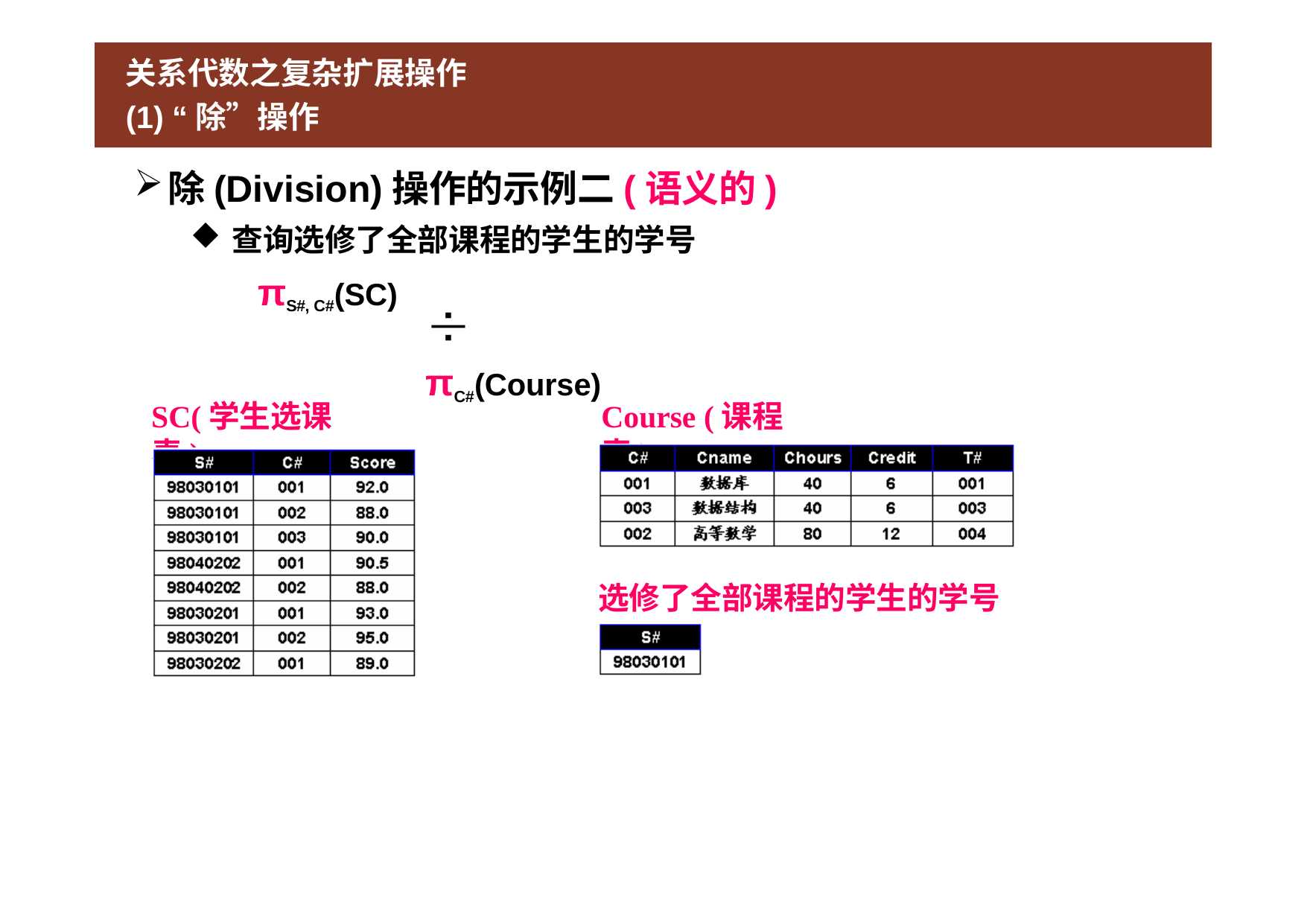

关系代数之复杂扩展操作
(1) “除”操作
除(Division)操作的示例二(语义的)
查询选修了全部课程的学生的学号
÷ πC#(Course)
πS#, C#(SC)
SC(学生选课表)
Course (课程表)

选修了全部课程的学生的学号